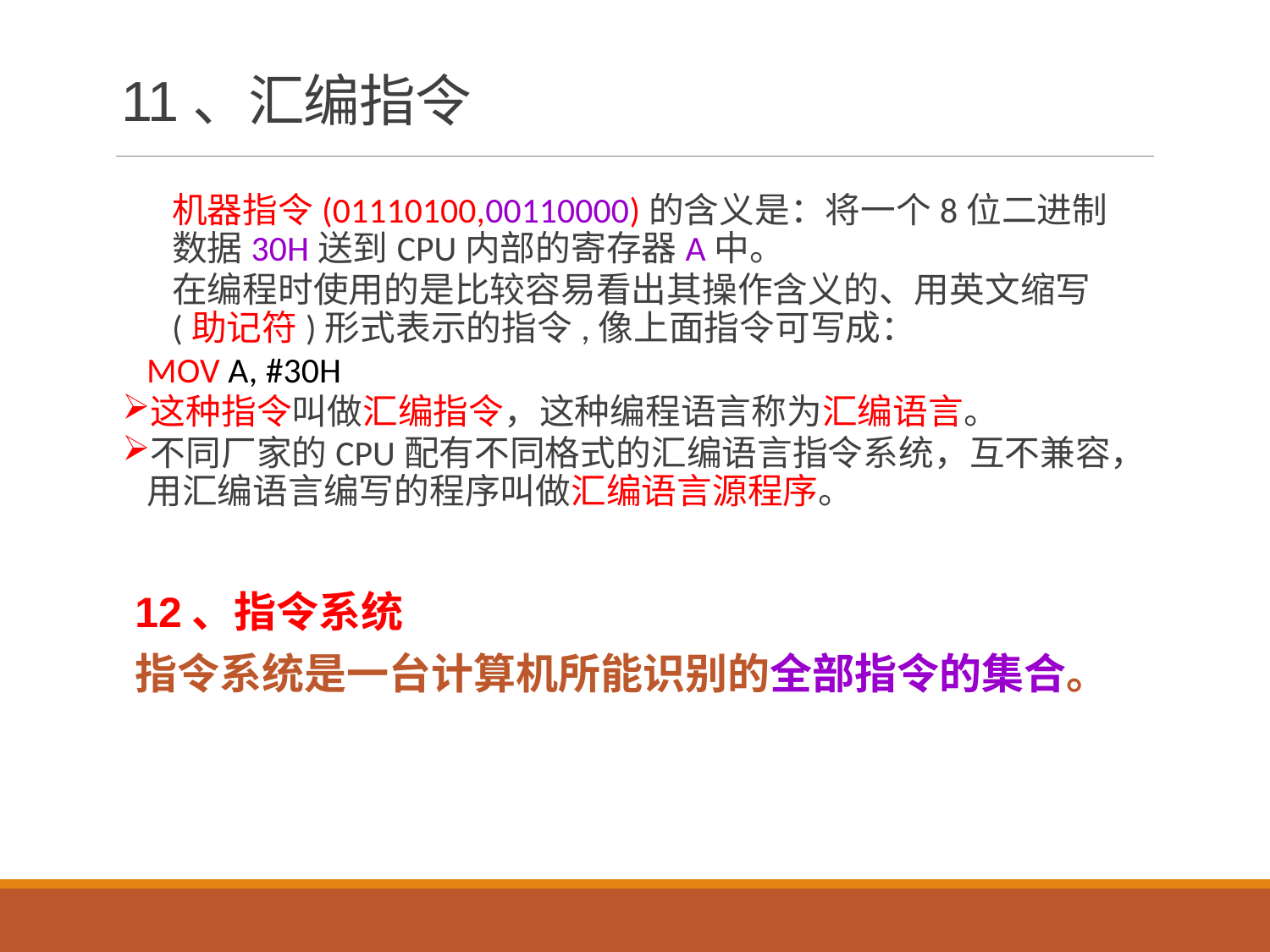

# 11、汇编指令
机器指令(01110100,00110000)的含义是：将一个8位二进制数据30H送到CPU内部的寄存器A中。
在编程时使用的是比较容易看出其操作含义的、用英文缩写(助记符)形式表示的指令,像上面指令可写成：
   MOV A, #30H
这种指令叫做汇编指令，这种编程语言称为汇编语言。
不同厂家的CPU配有不同格式的汇编语言指令系统，互不兼容，用汇编语言编写的程序叫做汇编语言源程序。
12、指令系统
指令系统是一台计算机所能识别的全部指令的集合。